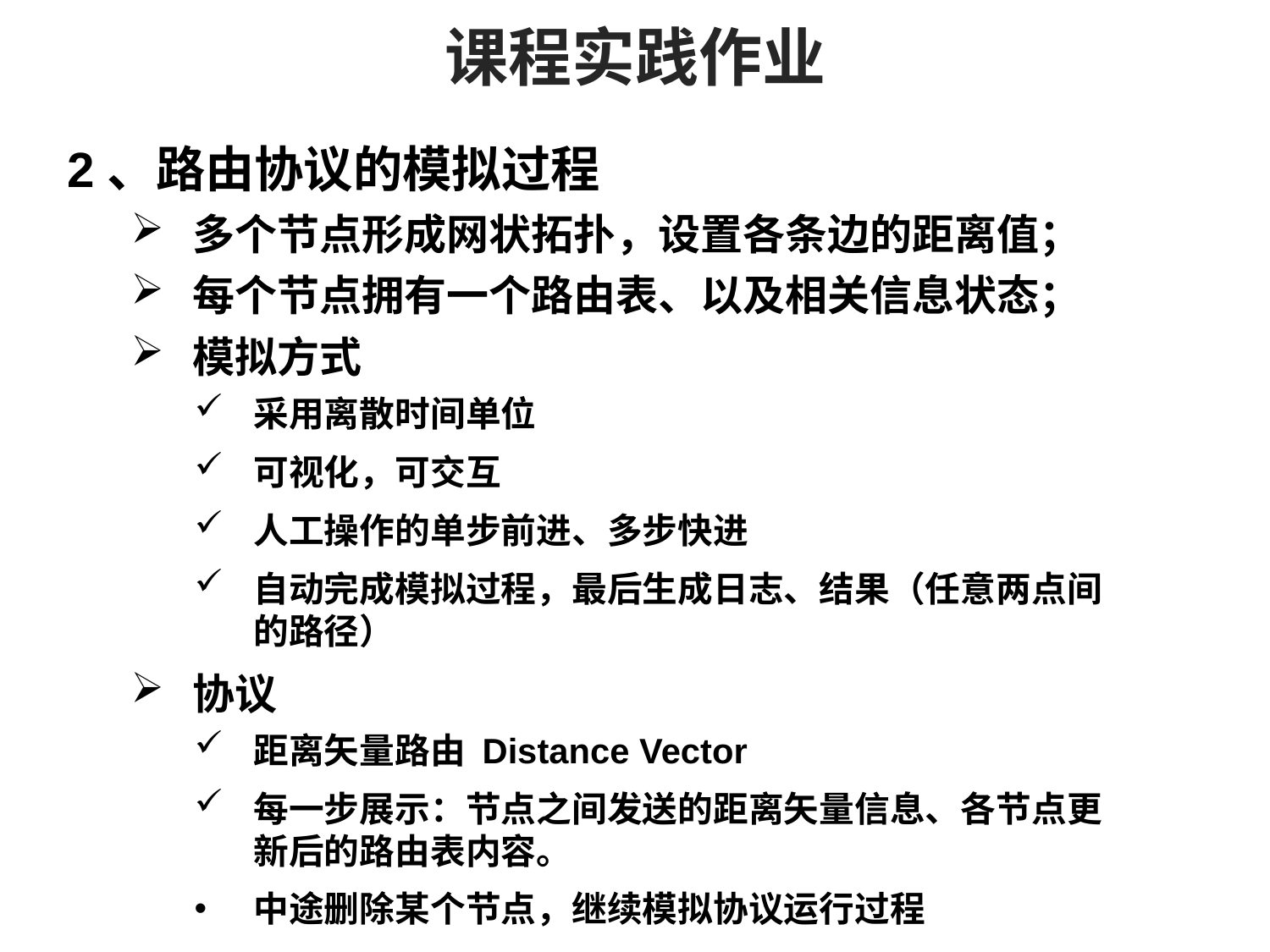

课程实践作业
2、路由协议的模拟过程
多个节点形成网状拓扑，设置各条边的距离值；
每个节点拥有一个路由表、以及相关信息状态；
模拟方式
采用离散时间单位
可视化，可交互
人工操作的单步前进、多步快进
自动完成模拟过程，最后生成日志、结果（任意两点间的路径）
协议
距离矢量路由 Distance Vector
每一步展示：节点之间发送的距离矢量信息、各节点更新后的路由表内容。
中途删除某个节点，继续模拟协议运行过程